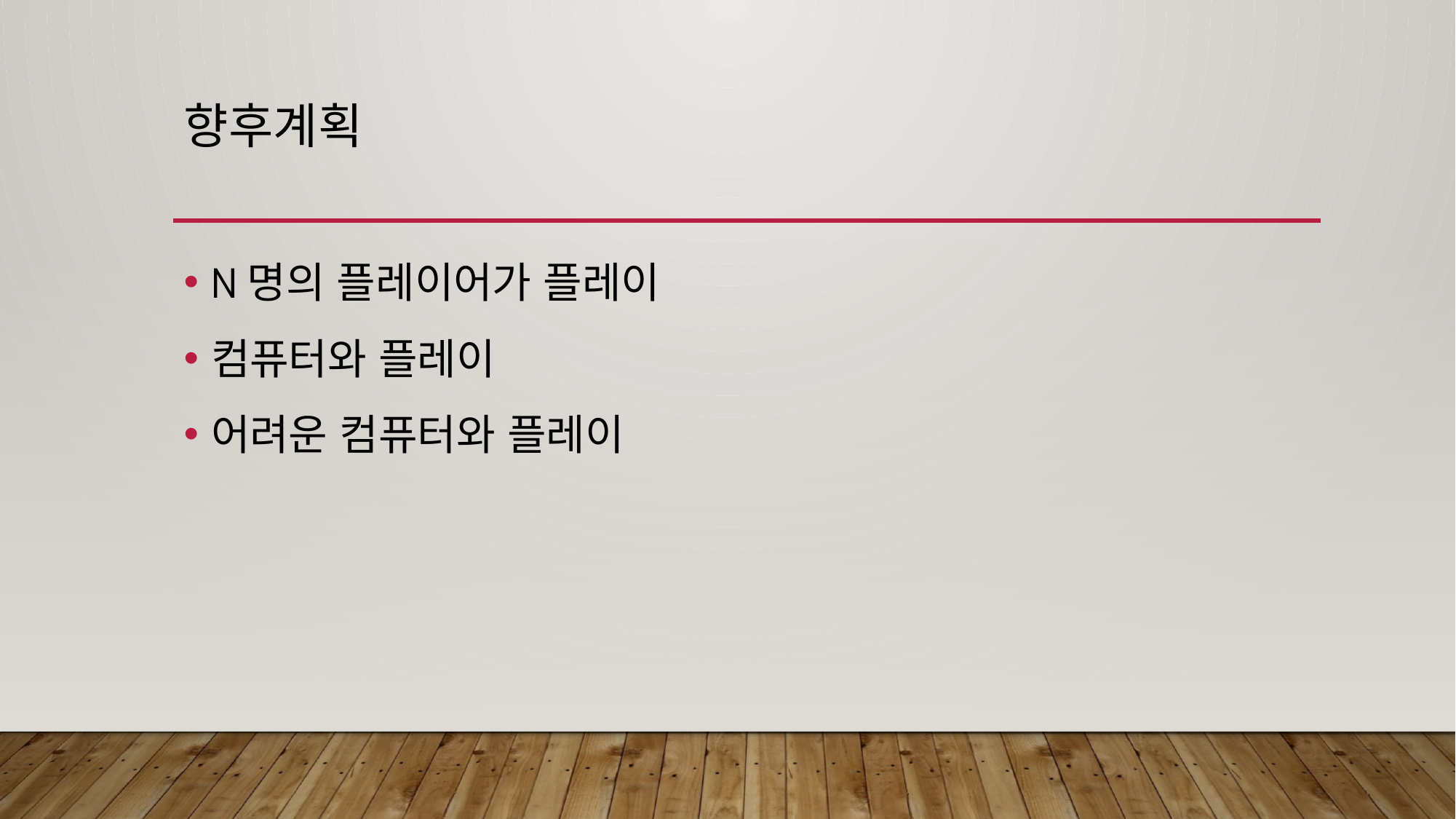

# 향후계획
N명의 플레이어가 플레이
컴퓨터와 플레이
어려운 컴퓨터와 플레이